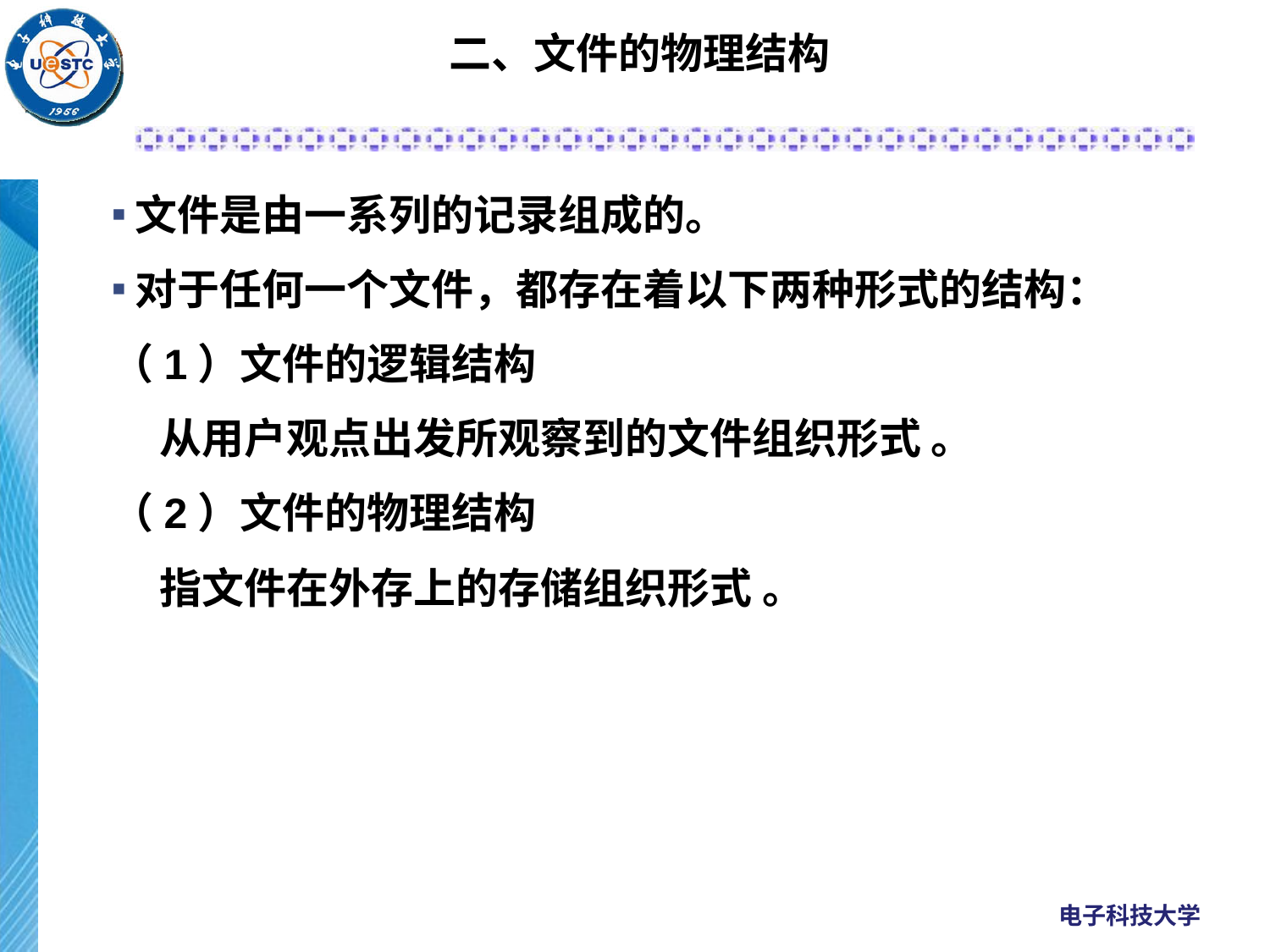

# 二、文件的物理结构
文件是由一系列的记录组成的。
对于任何一个文件，都存在着以下两种形式的结构：
（1）文件的逻辑结构
    从用户观点出发所观察到的文件组织形式 。
（2）文件的物理结构
    指文件在外存上的存储组织形式 。